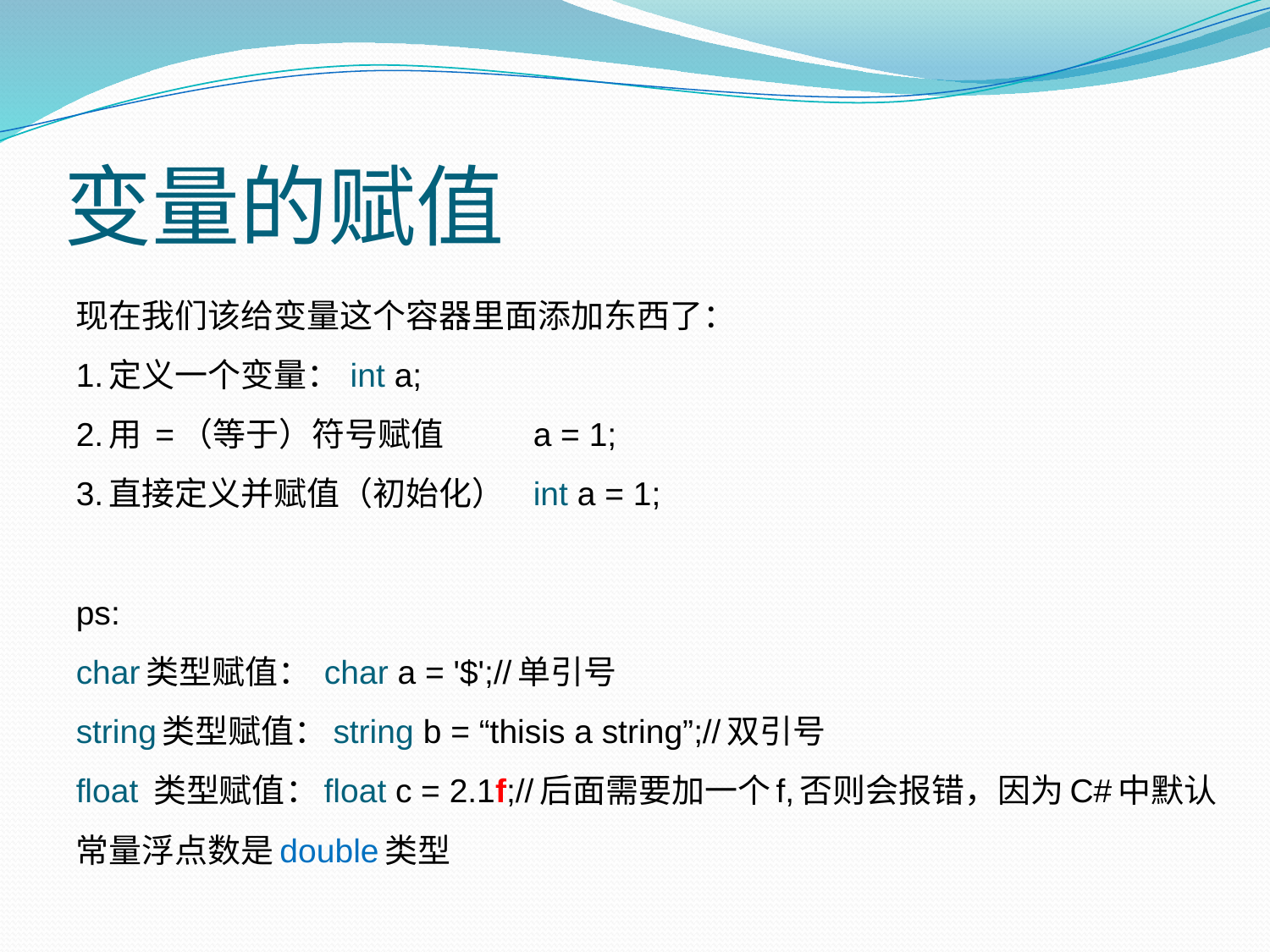

# 变量的赋值
现在我们该给变量这个容器里面添加东西了：
1.定义一个变量：		int a;
2.用 =（等于）符号赋值   	a = 1;
3.直接定义并赋值（初始化）   int a = 1;

ps:
char类型赋值： char a = '$';//单引号
string类型赋值：string b = “thisis a string”;//双引号
float 类型赋值：float c = 2.1f;//后面需要加一个f,否则会报错，因为C#中默认常量浮点数是double类型